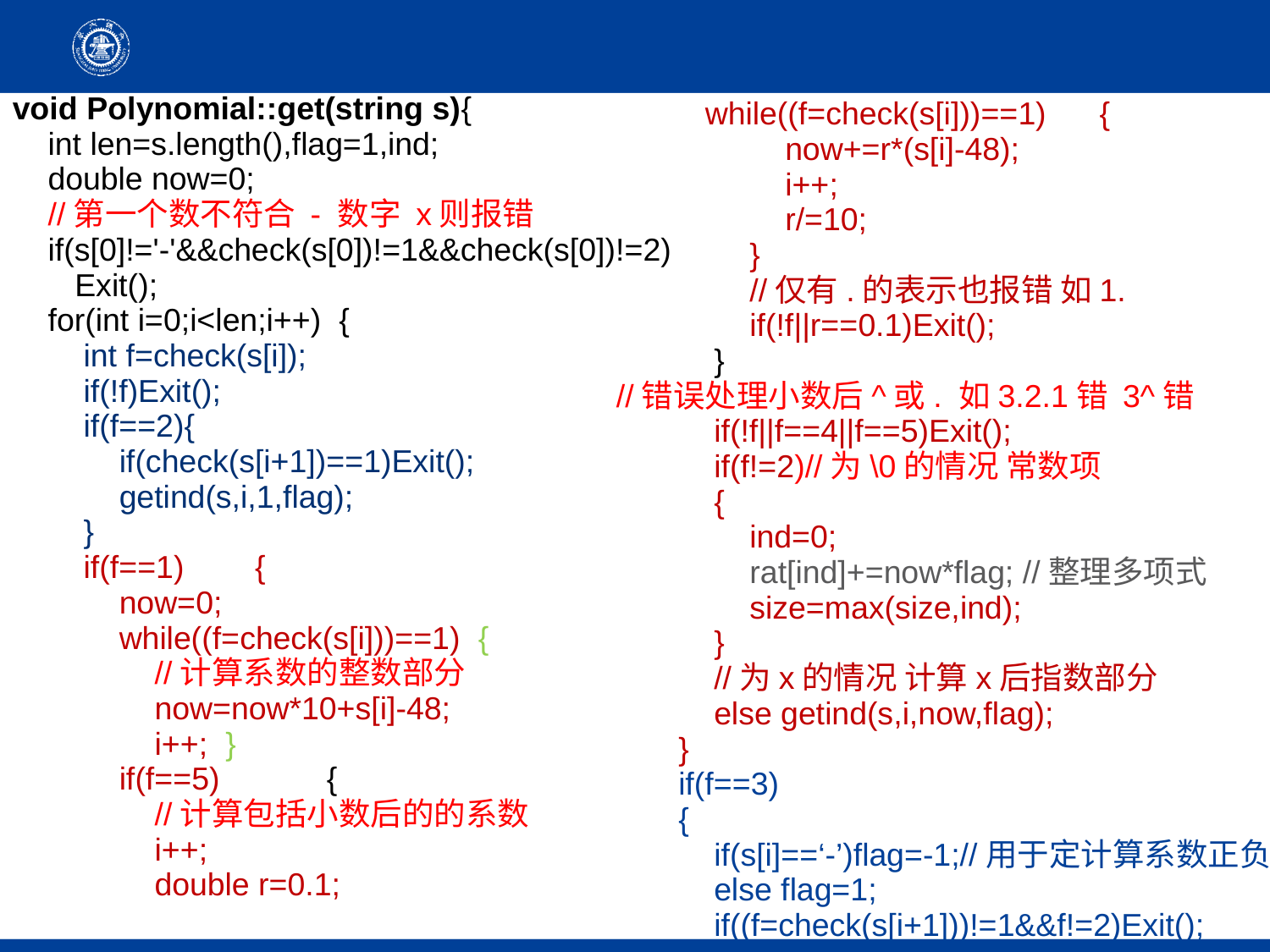

void Polynomial::get(string s){
    int len=s.length(),flag=1,ind;
    double now=0;
    //第一个数不符合 - 数字 x则报错
    if(s[0]!='-'&&check(s[0])!=1&&check(s[0])!=2)
       Exit();
    for(int i=0;i<len;i++)  {
        int f=check(s[i]);
        if(!f)Exit();
        if(f==2){
            if(check(s[i+1])==1)Exit();
            getind(s,i,1,flag);
        }
        if(f==1)        {
            now=0;
            while((f=check(s[i]))==1)  {
                //计算系数的整数部分
                now=now*10+s[i]-48;
                i++;  }
            if(f==5)            {
                //计算包括小数后的的系数
                i++;
                double r=0.1;

           while((f=check(s[i]))==1)      {
                    now+=r*(s[i]-48);
                    i++;
                    r/=10;
                }
                //仅有.的表示也报错 如1.
                if(!f||r==0.1)Exit();
            }
 //错误处理小数后^或. 如3.2.1错 3^错
            if(!f||f==4||f==5)Exit();
            if(f!=2)//为\0的情况 常数项
            {
                ind=0;
                rat[ind]+=now*flag; //整理多项式
                size=max(size,ind);
            }
            //为x的情况 计算x后指数部分
            else getind(s,i,now,flag);
        }
        if(f==3)
        {
            if(s[i]==‘-’)flag=-1;//用于定计算系数正负
            else flag=1;
            if((f=check(s[i+1]))!=1&&f!=2)Exit();
        }
    }
}